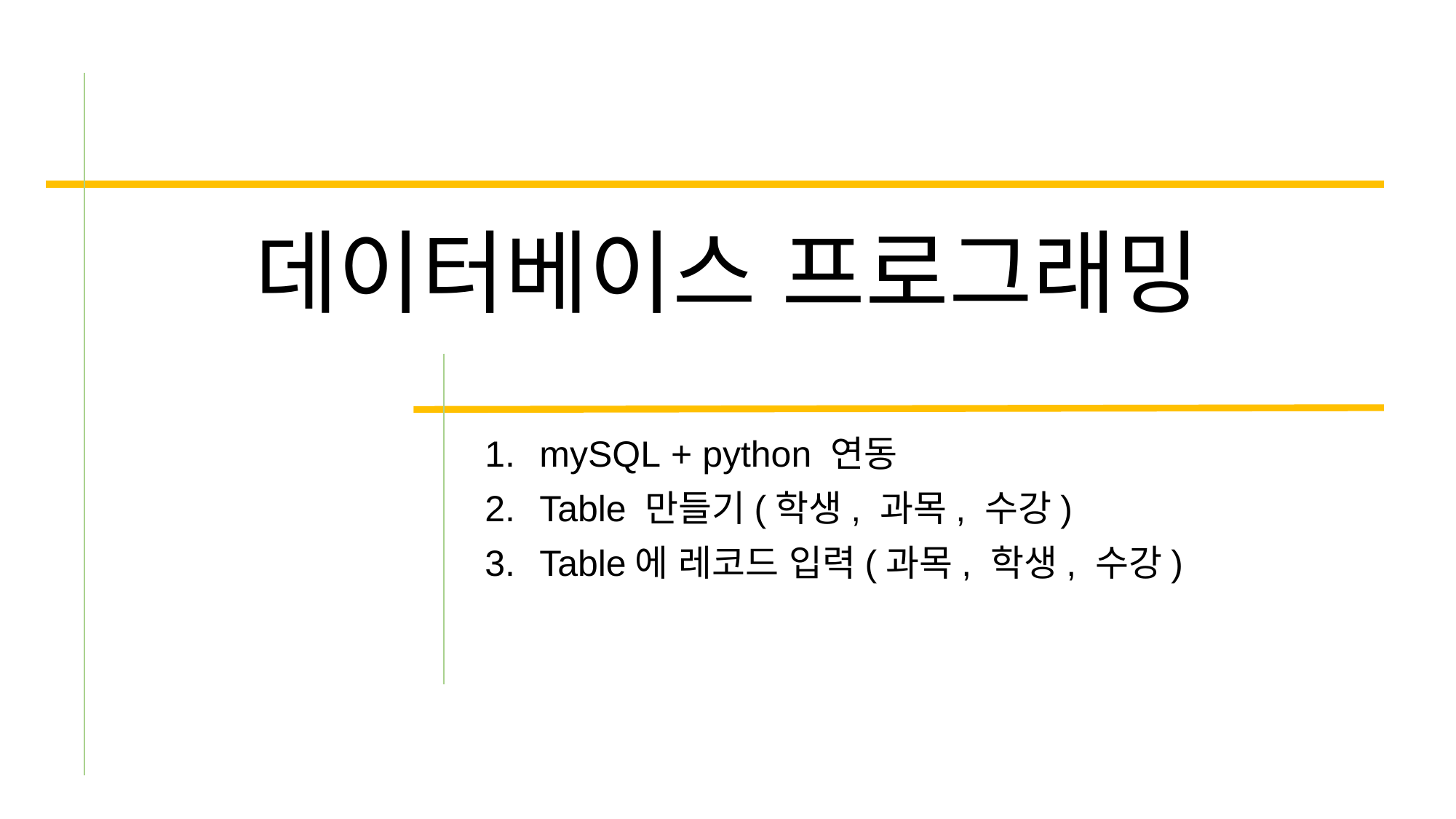

# 데이터베이스 프로그래밍
mySQL + python 연동
Table 만들기(학생, 과목, 수강)
Table에 레코드 입력(과목, 학생, 수강)